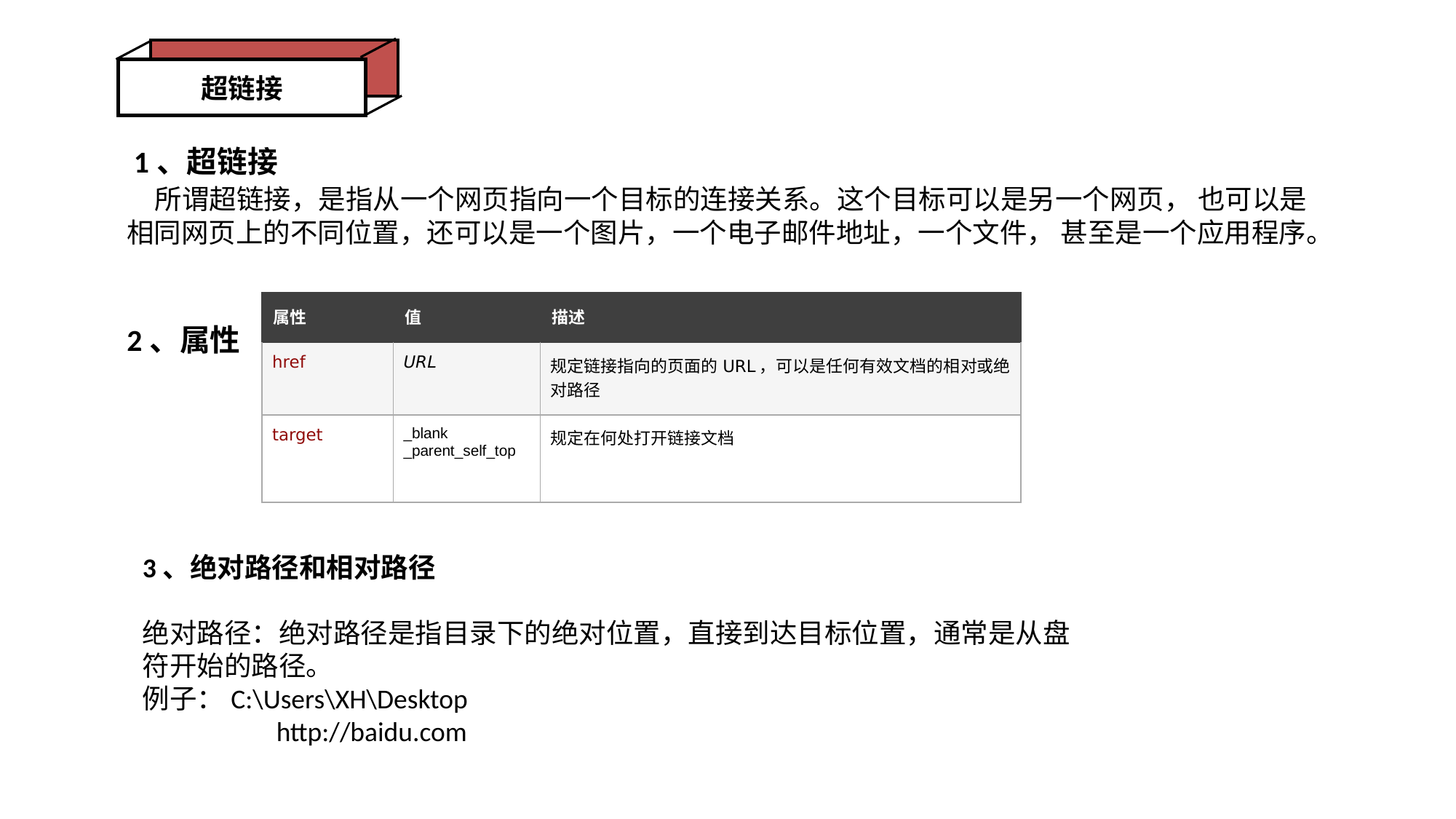

超链接
 1、超链接
   所谓超链接，是指从一个网页指向一个目标的连接关系。这个目标可以是另一个网页， 也可以是相同网页上的不同位置，还可以是一个图片，一个电子邮件地址，一个文件， 甚至是一个应用程序。

2、属性

| 属性 | 值 | 描述 |
| --- | --- | --- |
| href | URL | 规定链接指向的页面的URL，可以是任何有效文档的相对或绝对路径 |
| target | \_blank \_parent\_self\_top | 规定在何处打开链接文档 |
3、绝对路径和相对路径

绝对路径：绝对路径是指目录下的绝对位置，直接到达目标位置，通常是从盘符开始的路径。
例子：C:\Users\XH\Desktop
	    http://baidu.com